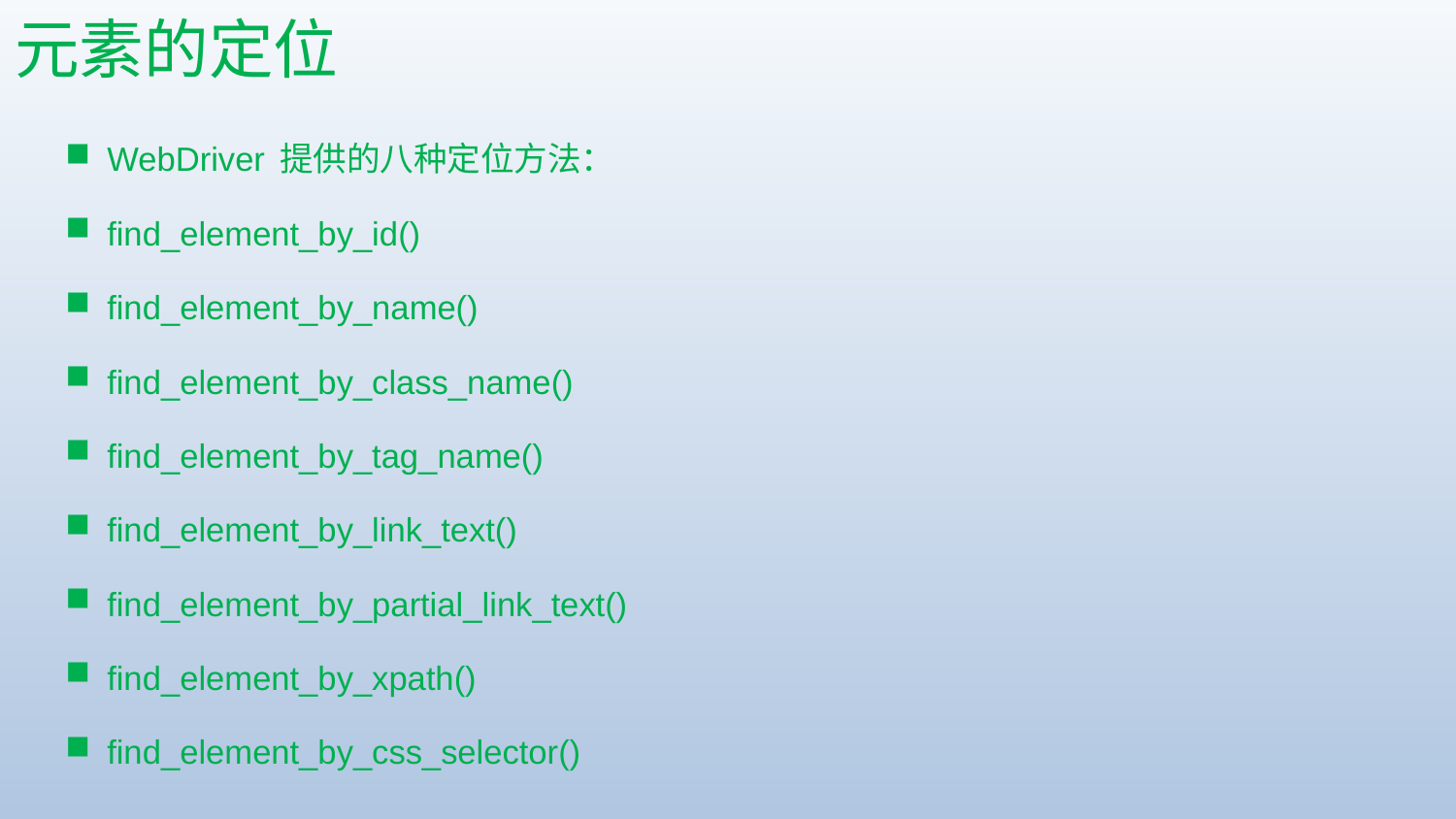

# 元素的定位
WebDriver 提供的八种定位方法：
find_element_by_id()
find_element_by_name()
find_element_by_class_name()
find_element_by_tag_name()
find_element_by_link_text()
find_element_by_partial_link_text()
find_element_by_xpath()
find_element_by_css_selector()